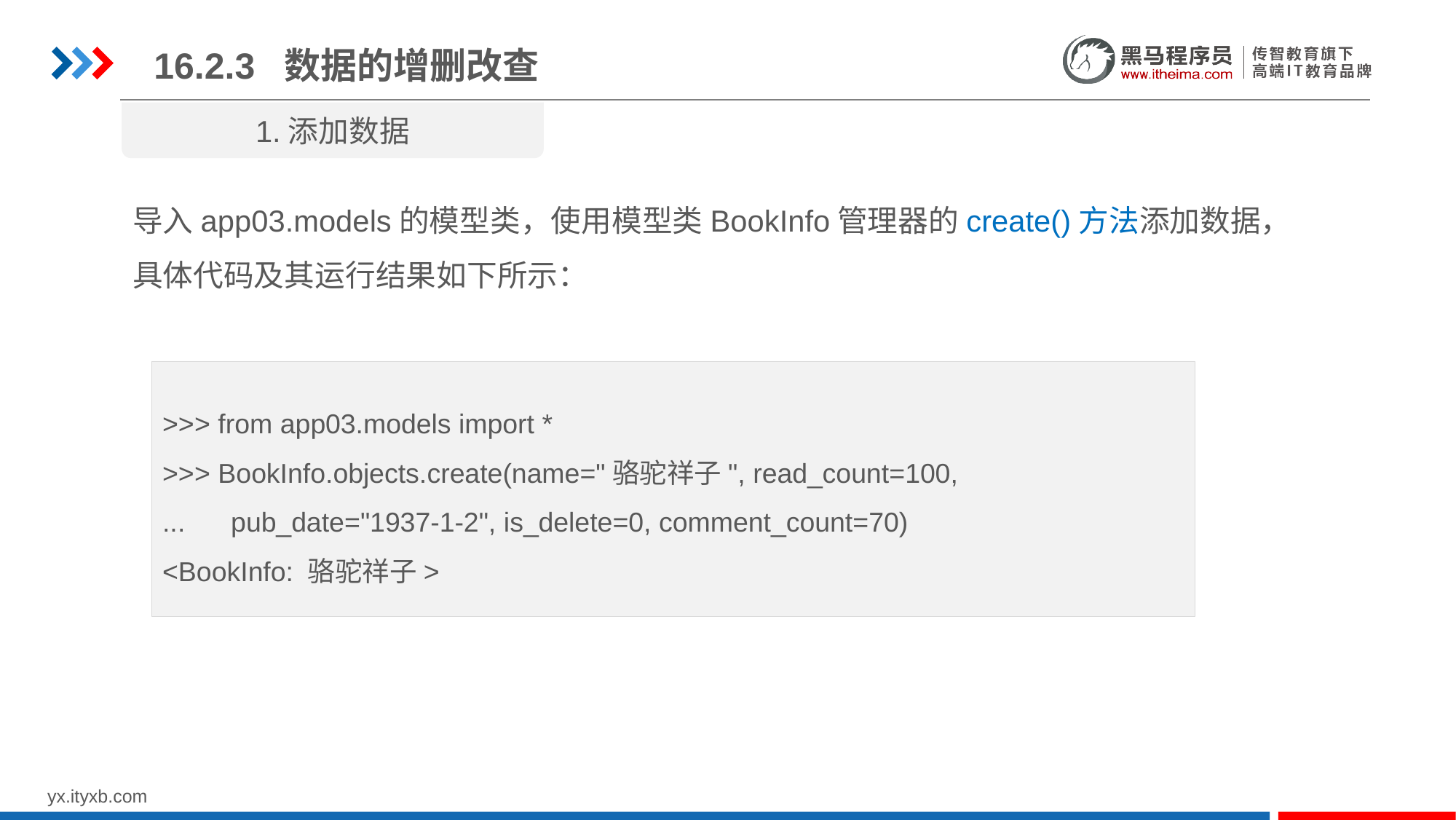

16.2.3  数据的增删改查

1.添加数据
导入app03.models的模型类，使用模型类BookInfo管理器的create()方法添加数据，具体代码及其运行结果如下所示：
>>> from app03.models import *
>>> BookInfo.objects.create(name="骆驼祥子", read_count=100,
...      pub_date="1937-1-2", is_delete=0, comment_count=70)
<BookInfo: 骆驼祥子>